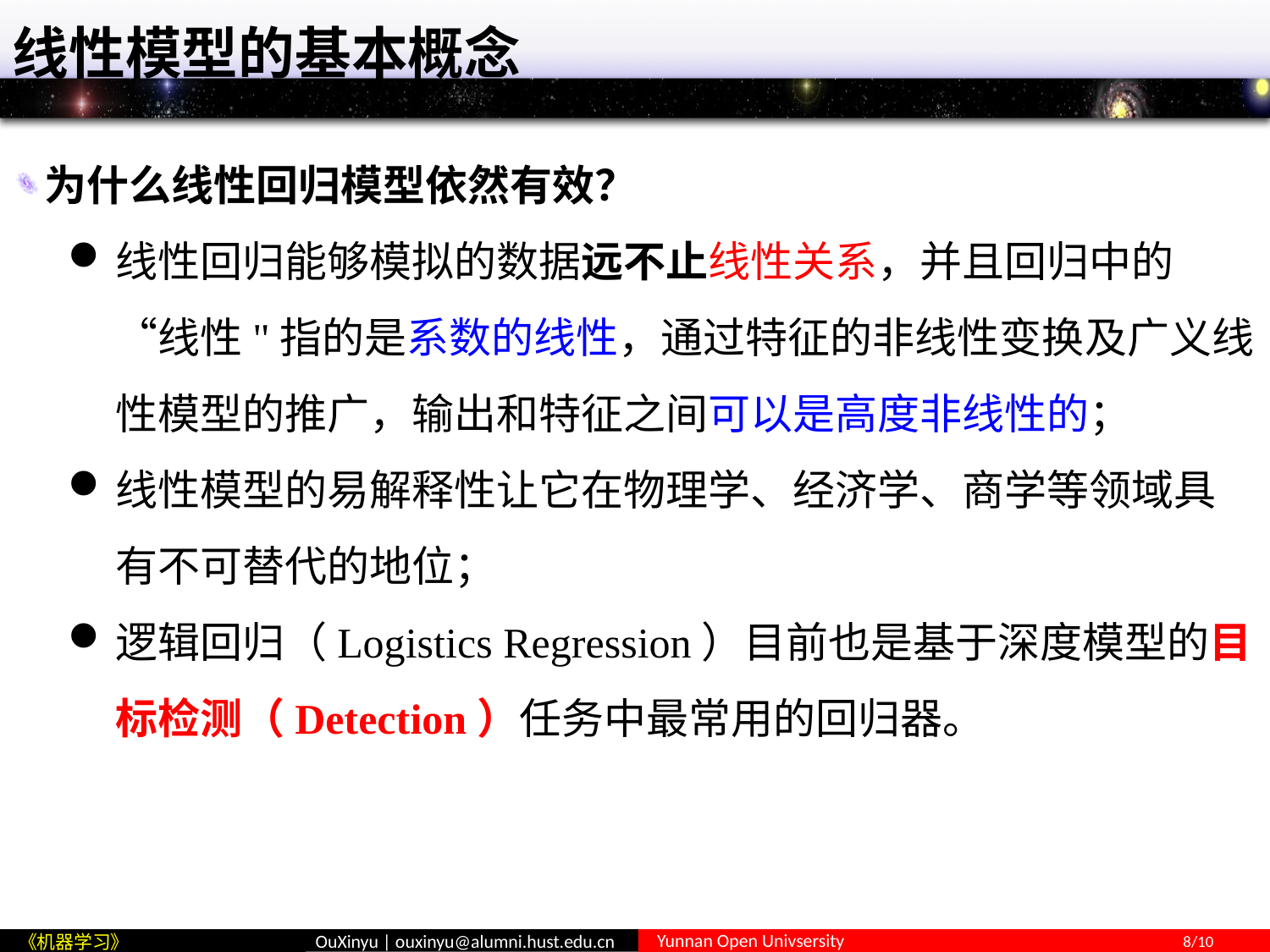

# 线性模型的基本概念
为什么线性回归模型依然有效？
线性回归能够模拟的数据远不止线性关系，并且回归中的“线性"指的是系数的线性，通过特征的非线性变换及广义线性模型的推广，输出和特征之间可以是高度非线性的；
线性模型的易解释性让它在物理学、经济学、商学等领域具有不可替代的地位；
逻辑回归（Logistics Regression）目前也是基于深度模型的目标检测（Detection）任务中最常用的回归器。